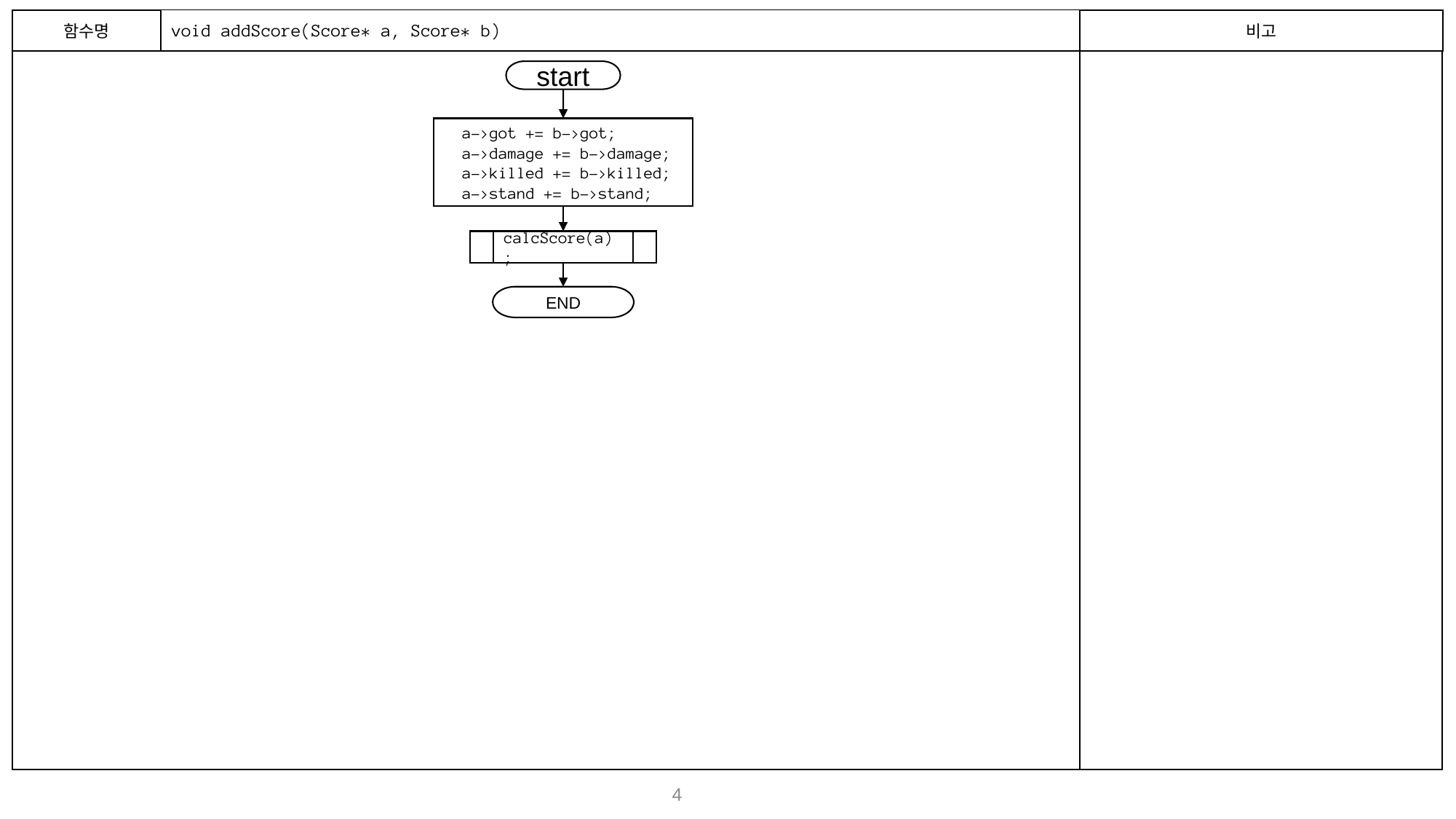

함수명
# void addScore(Score* a, Score* b)
비고

start
  a->got += b->got;
  a->damage += b->damage;
  a->killed += b->killed;
  a->stand += b->stand;
calcScore(a);
END
4